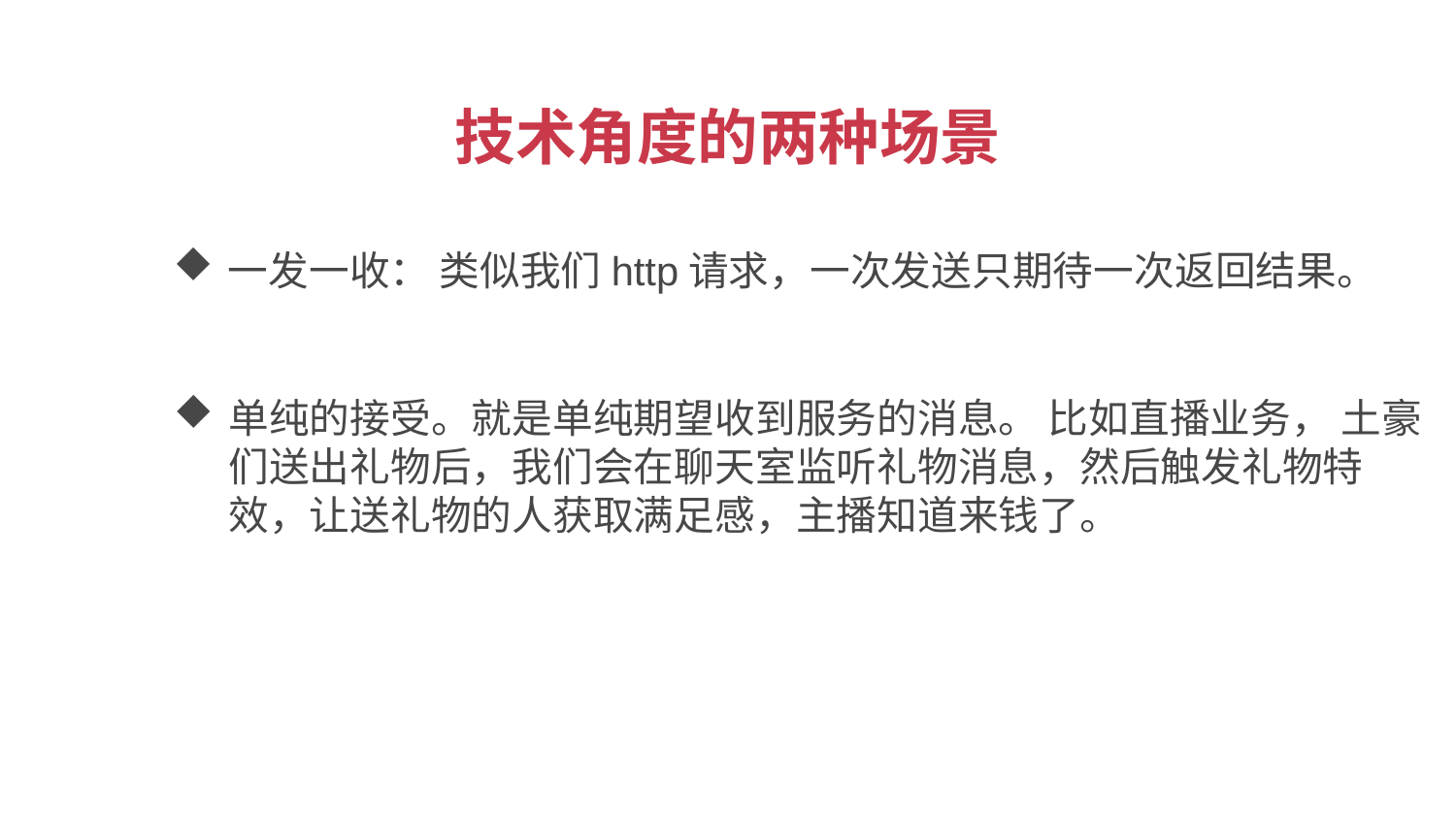

技术角度的两种场景
一发一收： 类似我们http请求，一次发送只期待一次返回结果。
单纯的接受。就是单纯期望收到服务的消息。 比如直播业务， 土豪们送出礼物后，我们会在聊天室监听礼物消息，然后触发礼物特效，让送礼物的人获取满足感，主播知道来钱了。